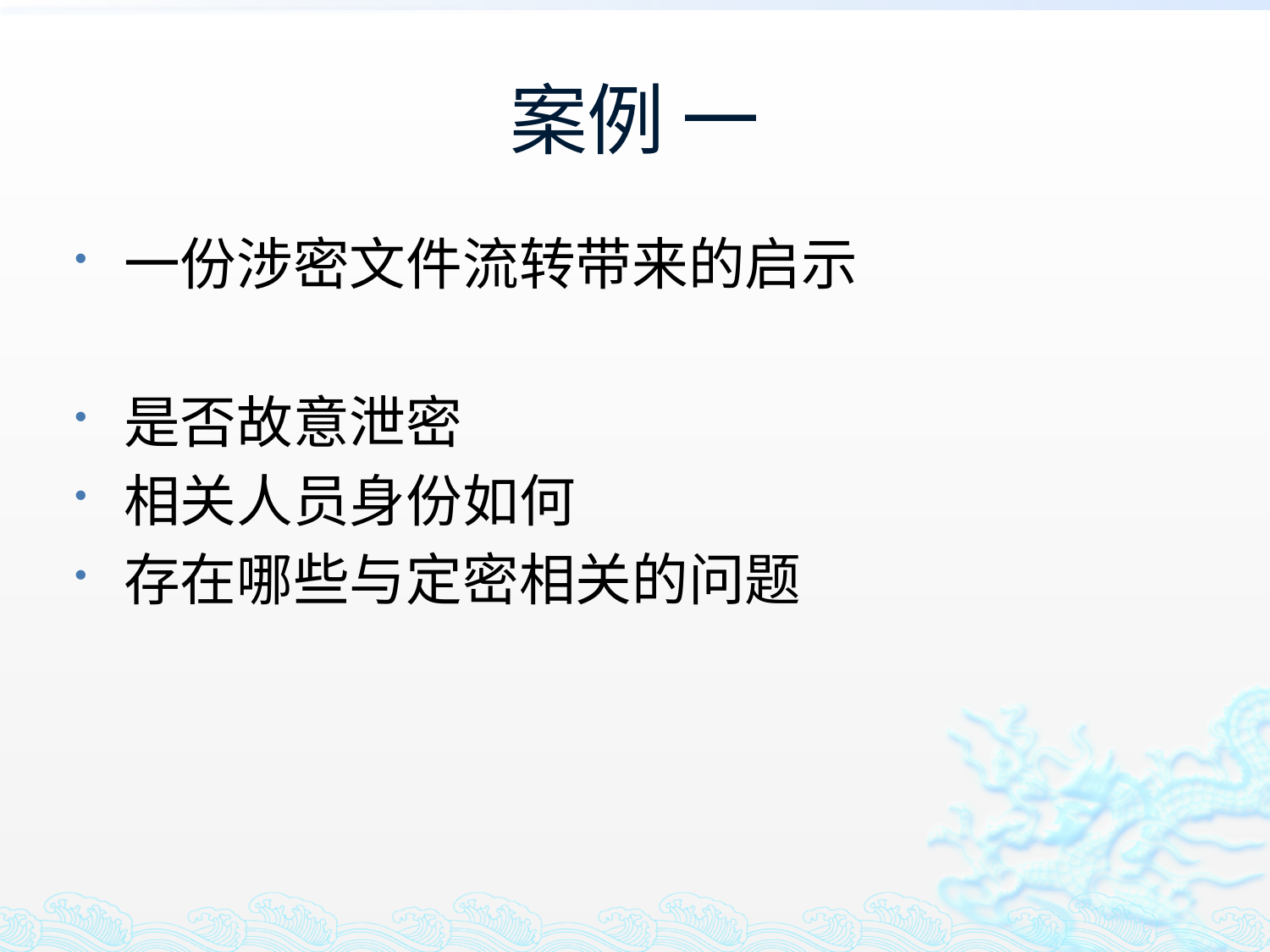

# 案例 一
一份涉密文件流转带来的启示

是否故意泄密
相关人员身份如何
存在哪些与定密相关的问题